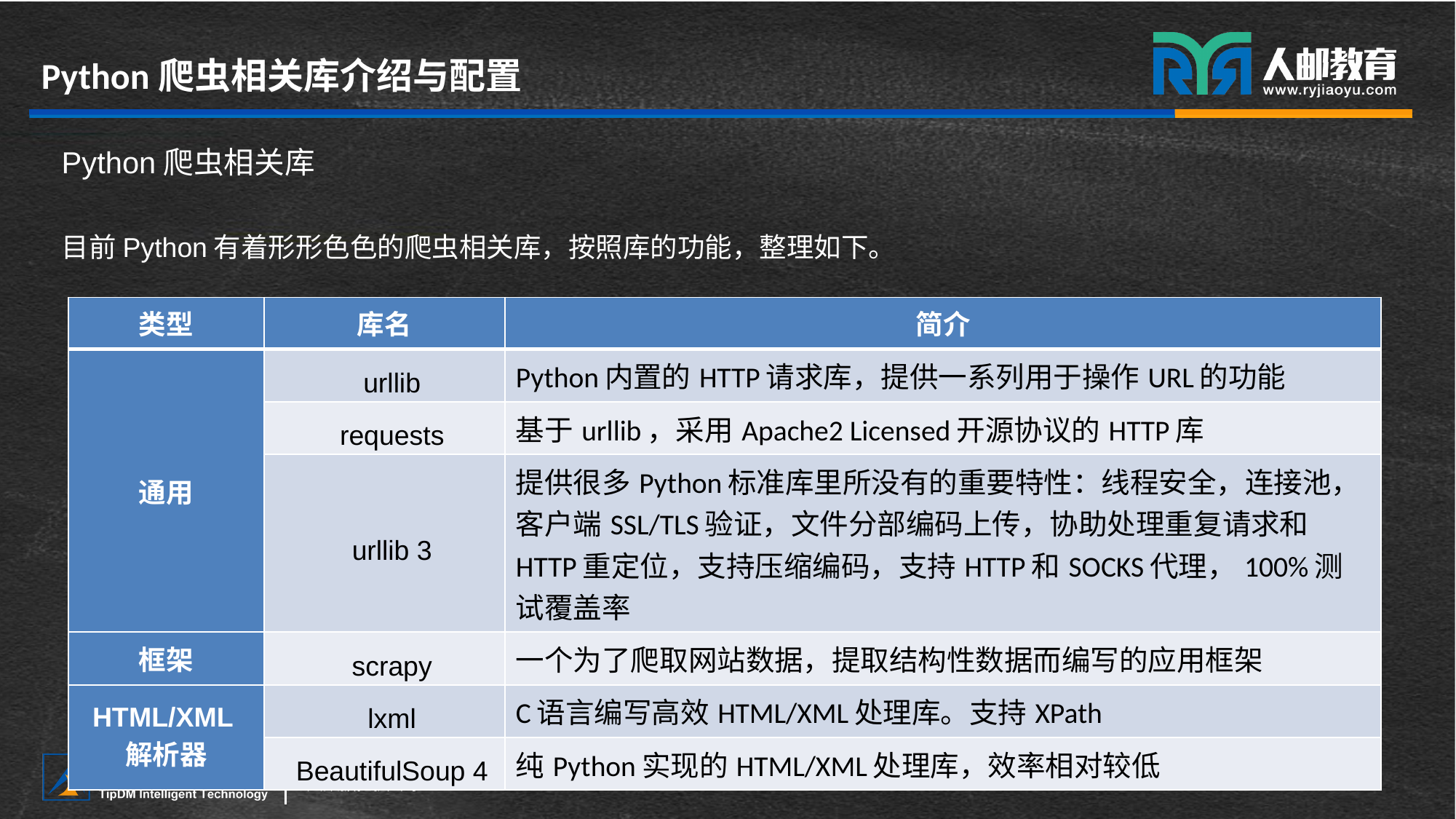

# Python爬虫相关库介绍与配置
Python爬虫相关库
目前Python有着形形色色的爬虫相关库，按照库的功能，整理如下。

| 类型 | 库名 | 简介 |
| --- | --- | --- |
| 通用 | urllib | Python内置的HTTP请求库，提供一系列用于操作URL的功能 |
|  | requests | 基于urllib，采用Apache2 Licensed开源协议的HTTP库 |
|  | urllib 3 | 提供很多Python标准库里所没有的重要特性：线程安全，连接池，客户端SSL/TLS验证，文件分部编码上传，协助处理重复请求和HTTP重定位，支持压缩编码，支持HTTP和SOCKS代理，100%测试覆盖率 |
| 框架 | scrapy | 一个为了爬取网站数据，提取结构性数据而编写的应用框架 |
| HTML/XML解析器 | lxml | C语言编写高效HTML/XML处理库。支持XPath |
|  | BeautifulSoup 4 | 纯Python实现的HTML/XML处理库，效率相对较低 |